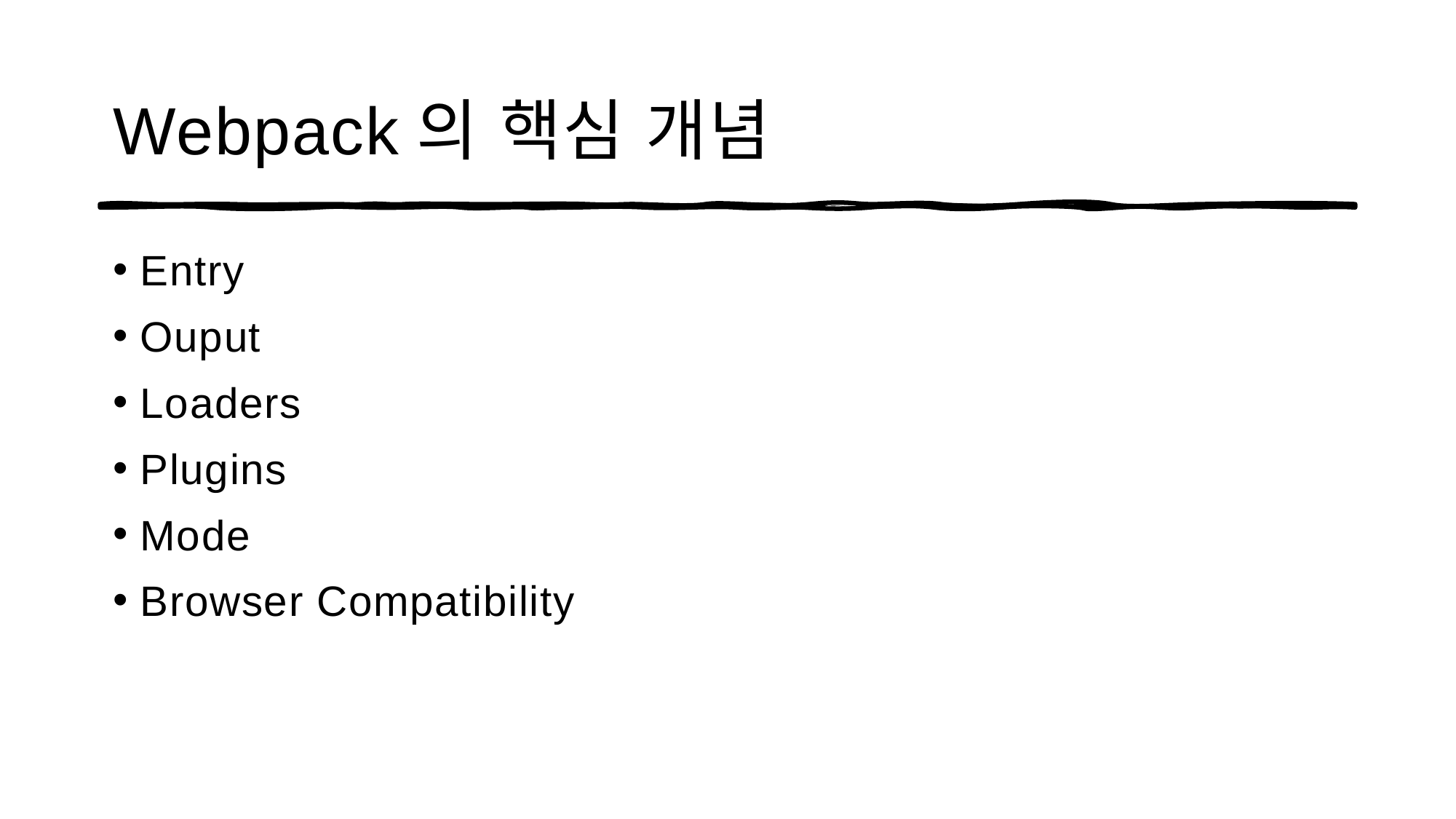

# Webpack의 핵심 개념
Entry
Ouput
Loaders
Plugins
Mode
Browser Compatibility